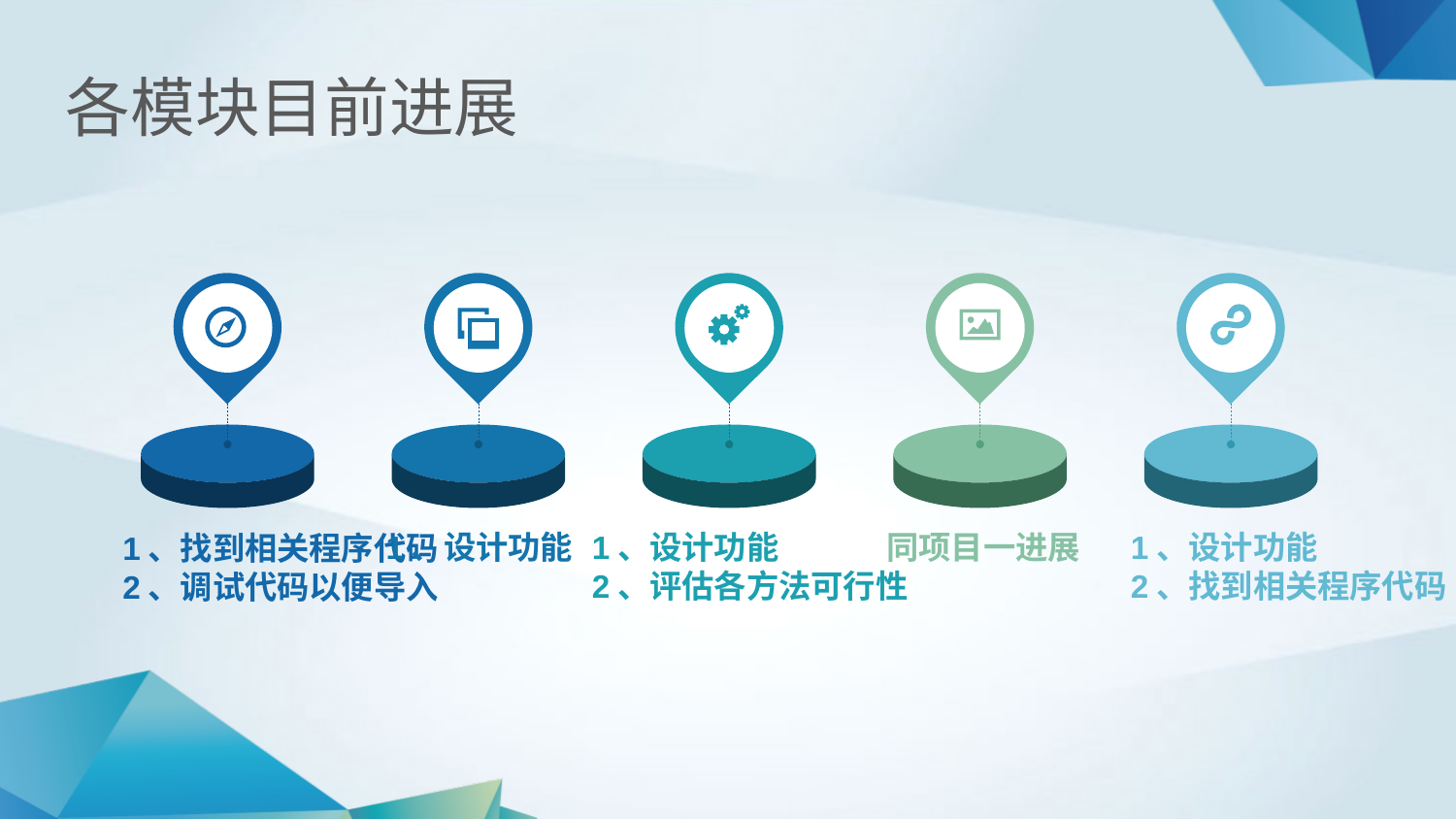

各模块目前进展

同项目一进展
1、设计功能

1、设计功能
2、评估各方法可行性
1、设计功能
2、找到相关程序代码
1、找到相关程序代码
2、调试代码以便导入